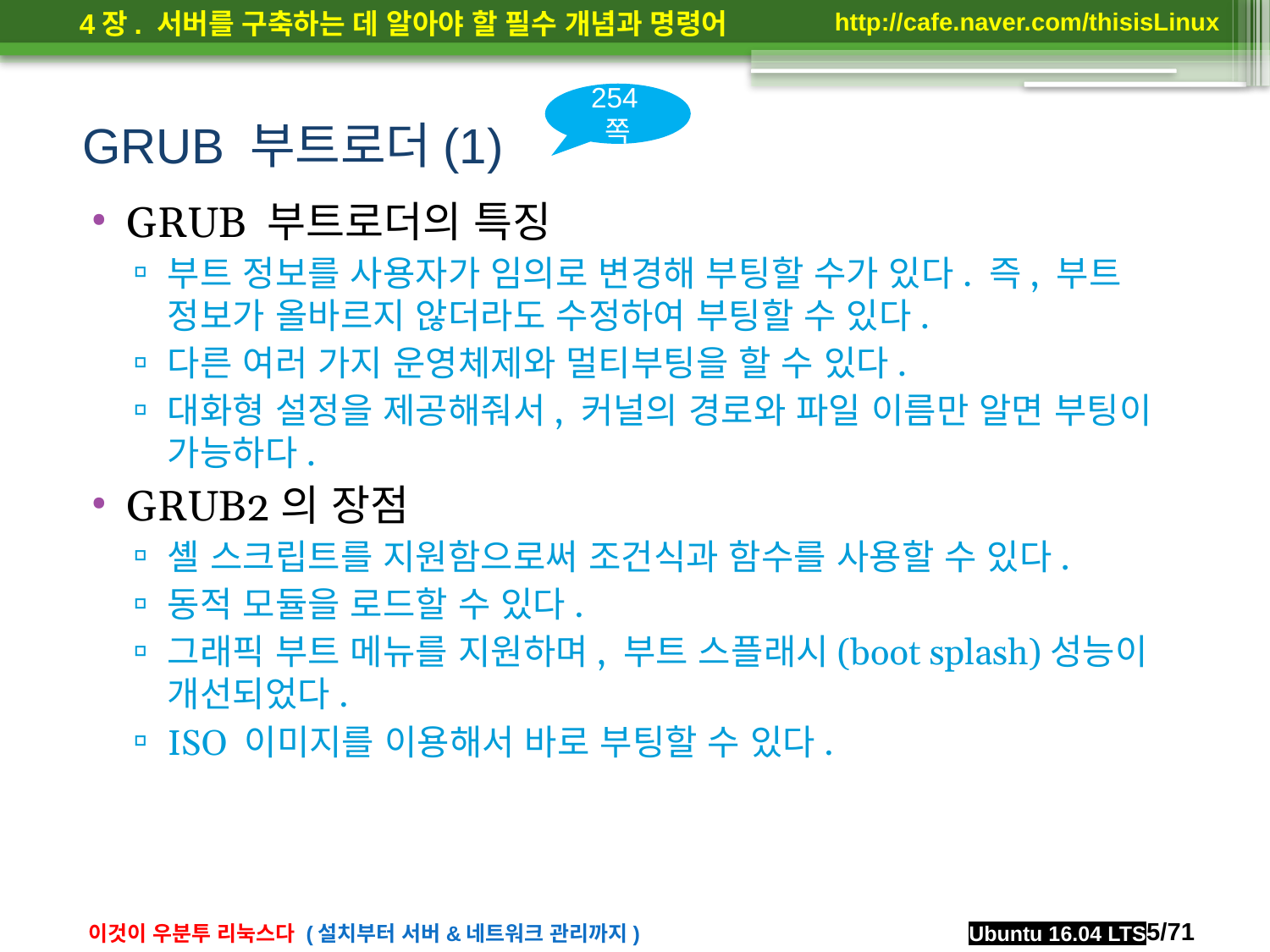

254쪽
# GRUB 부트로더(1)
GRUB 부트로더의 특징
부트 정보를 사용자가 임의로 변경해 부팅할 수가 있다. 즉, 부트 정보가 올바르지 않더라도 수정하여 부팅할 수 있다.
다른 여러 가지 운영체제와 멀티부팅을 할 수 있다.
대화형 설정을 제공해줘서, 커널의 경로와 파일 이름만 알면 부팅이 가능하다.
GRUB2의 장점
셸 스크립트를 지원함으로써 조건식과 함수를 사용할 수 있다.
동적 모듈을 로드할 수 있다.
그래픽 부트 메뉴를 지원하며, 부트 스플래시(boot splash)성능이 개선되었다.
ISO 이미지를 이용해서 바로 부팅할 수 있다.